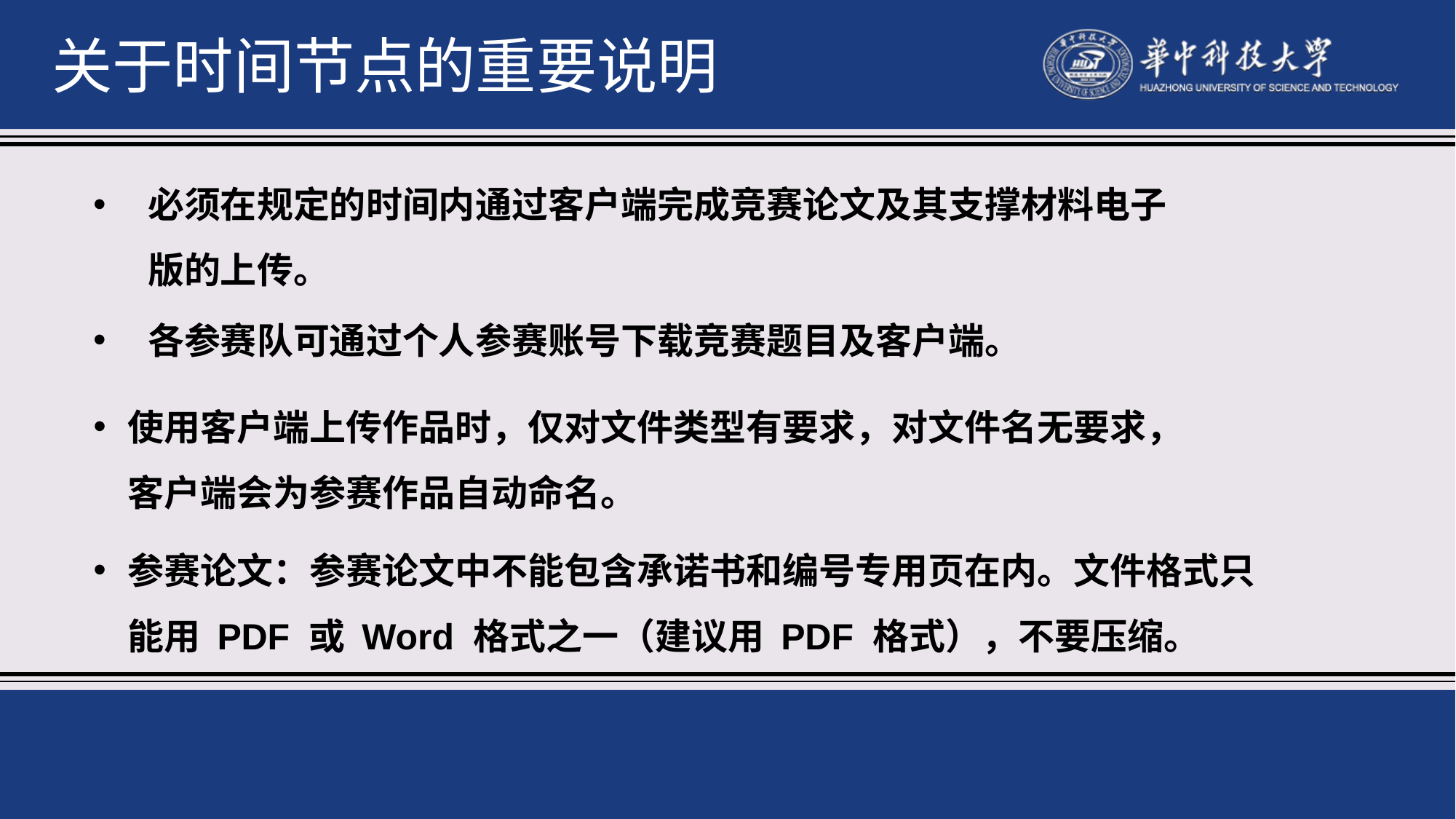

关于时间节点的重要说明
必须在规定的时间内通过客户端完成竞赛论文及其支撑材料电子版的上传。
各参赛队可通过个人参赛账号下载竞赛题目及客户端。
使用客户端上传作品时，仅对文件类型有要求，对文件名无要求，客户端会为参赛作品自动命名。
参赛论文：参赛论文中不能包含承诺书和编号专用页在内。文件格式只能用 PDF 或 Word 格式之一（建议用 PDF 格式），不要压缩。